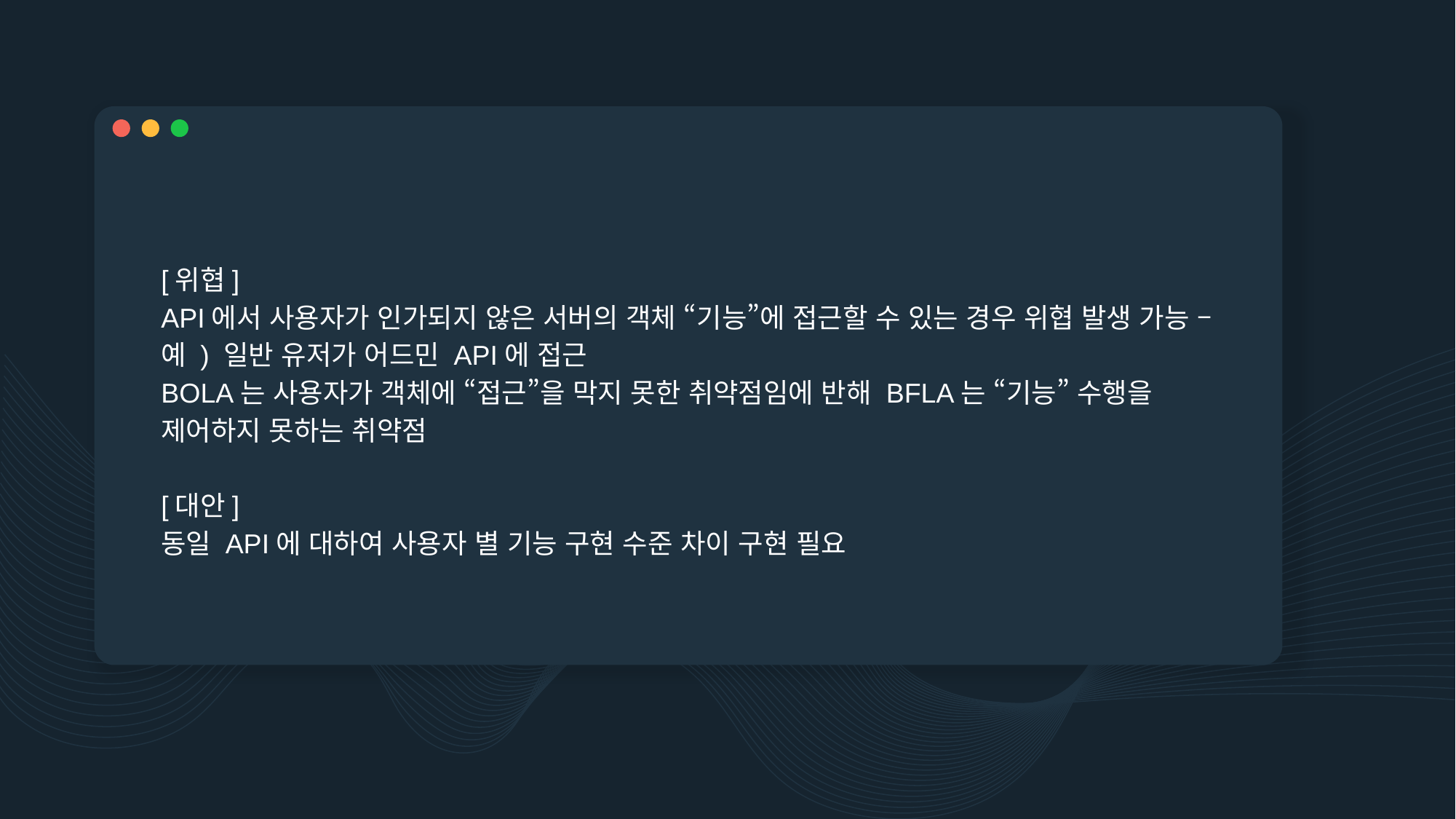

#

[위협]
API에서 사용자가 인가되지 않은 서버의 객체 “기능”에 접근할 수 있는 경우 위협 발생 가능 – 예 ) 일반 유저가 어드민 API에 접근
BOLA는 사용자가 객체에 “접근”을 막지 못한 취약점임에 반해 BFLA는 “기능” 수행을 제어하지 못하는 취약점
[대안]
동일 API에 대하여 사용자 별 기능 구현 수준 차이 구현 필요